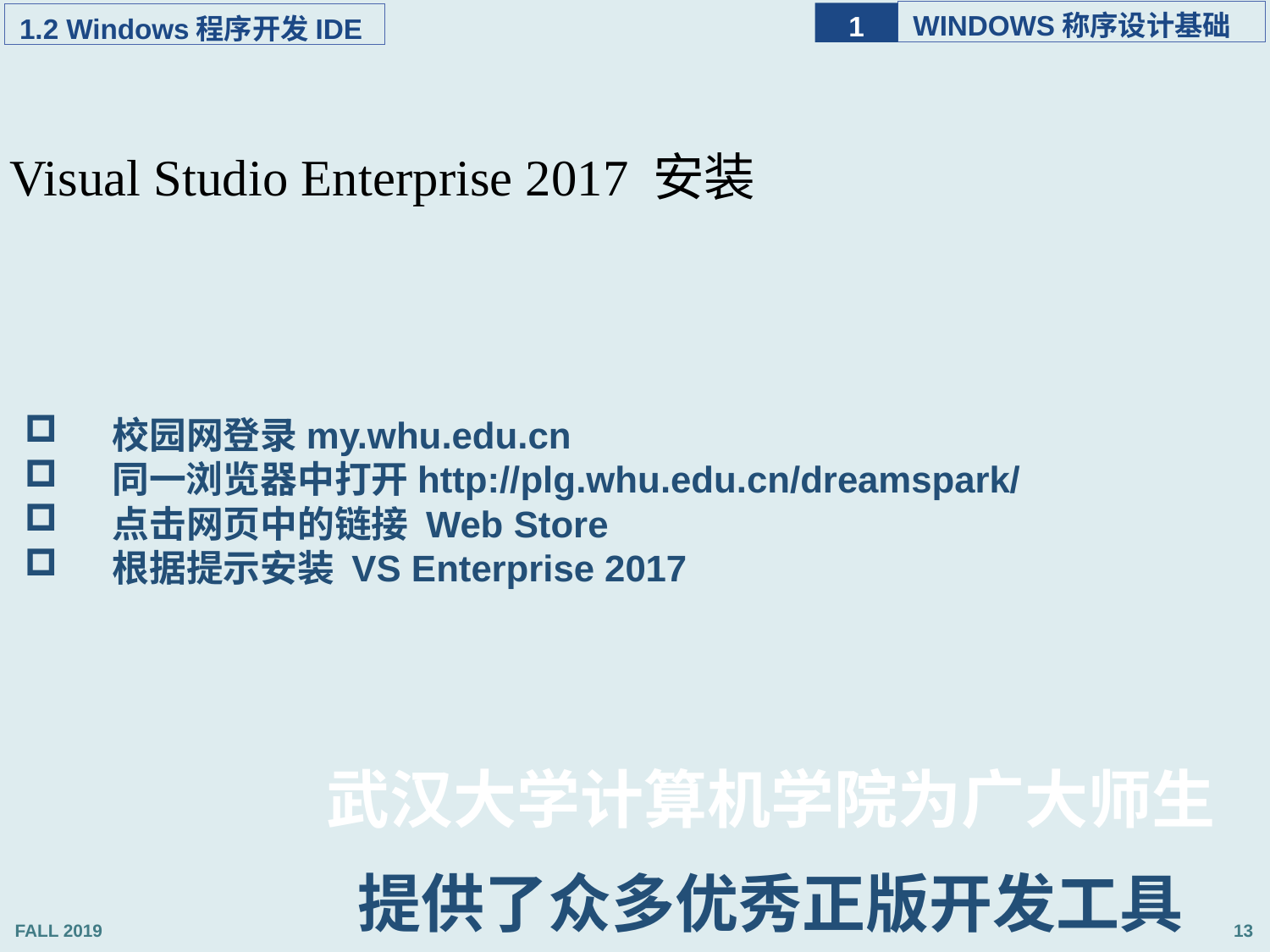

Visual Studio Enterprise 2017 安装
    校园网登录my.whu.edu.cn
    同一浏览器中打开http://plg.whu.edu.cn/dreamspark/
    点击网页中的链接 Web Store
    根据提示安装 VS Enterprise 2017
武汉大学计算机学院为广大师生
提供了众多优秀正版开发工具